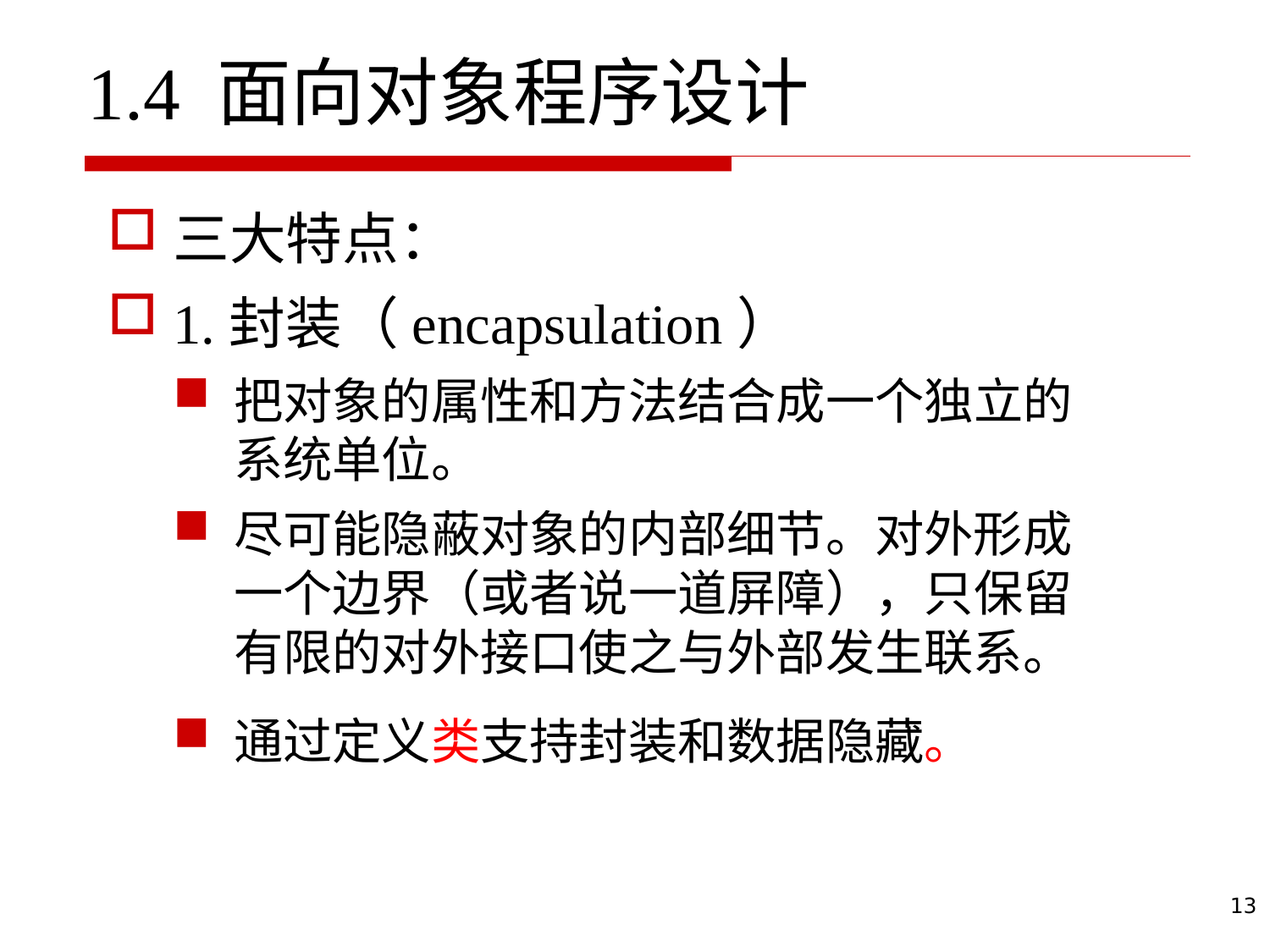

# 1.4 面向对象程序设计
三大特点：
1.封装（encapsulation）
把对象的属性和方法结合成一个独立的系统单位。
尽可能隐蔽对象的内部细节。对外形成一个边界（或者说一道屏障），只保留有限的对外接口使之与外部发生联系。
通过定义类支持封装和数据隐藏。
13